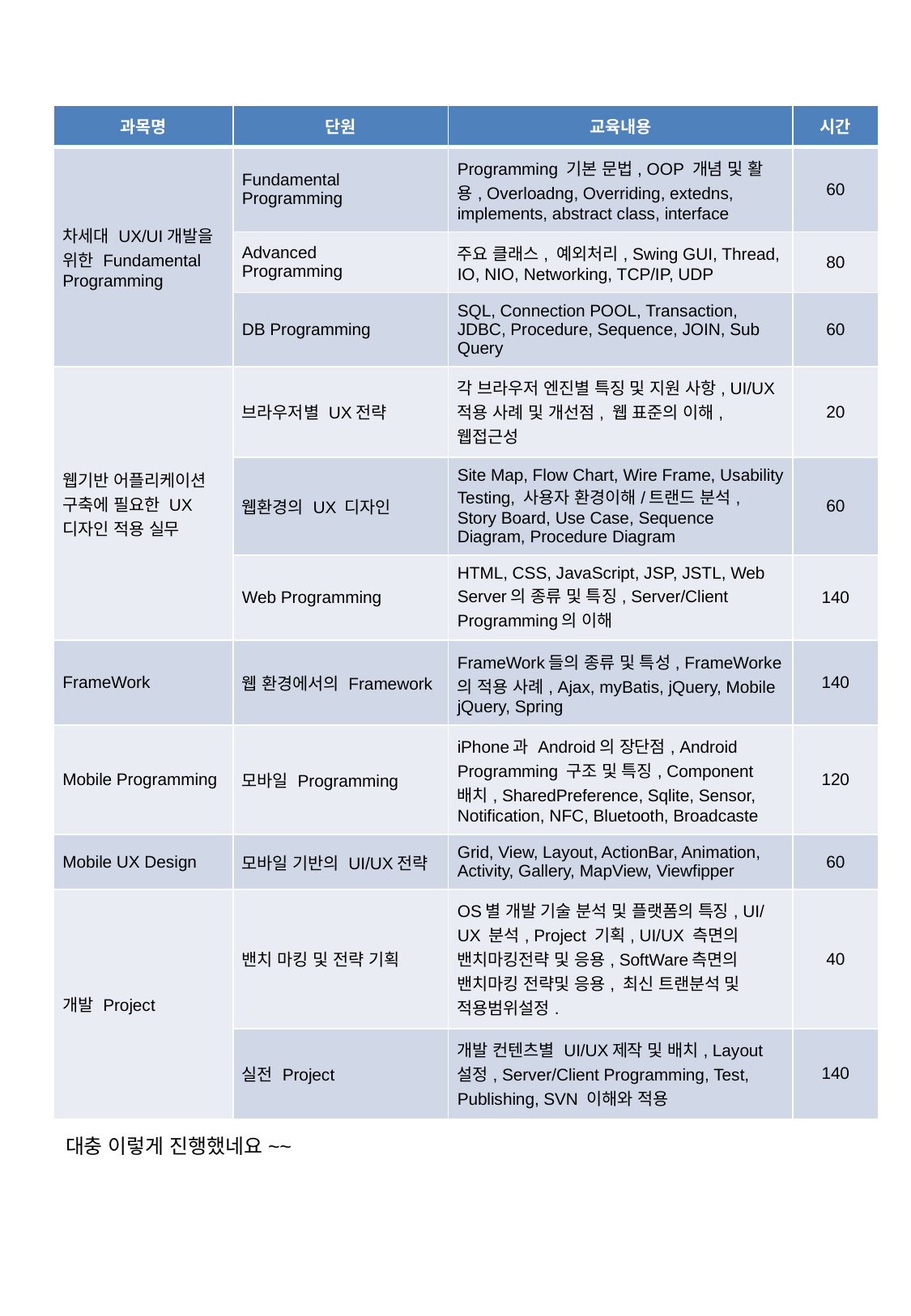

| 과목명 | 단원 | 교육내용 | 시간 |
| --- | --- | --- | --- |
| 차세대 UX/UI개발을 위한 Fundamental Programming | Fundamental Programming | Programming 기본 문법, OOP 개념 및 활용, Overloadng, Overriding, extedns, implements, abstract class, interface | 60 |
|  | Advanced Programming | 주요 클래스, 예외처리, Swing GUI, Thread, IO, NIO, Networking, TCP/IP, UDP | 80 |
|  | DB Programming | SQL, Connection POOL, Transaction, JDBC, Procedure, Sequence, JOIN, Sub Query | 60 |
| 웹기반 어플리케이션 구축에 필요한 UX 디자인 적용 실무 | 브라우저별 UX전략 | 각 브라우저 엔진별 특징 및 지원 사항, UI/UX 적용 사례 및 개선점, 웹 표준의 이해, 웹접근성 | 20 |
|  | 웹환경의 UX 디자인 | Site Map, Flow Chart, Wire Frame, Usability Testing, 사용자 환경이해/트랜드 분석, Story Board, Use Case, Sequence Diagram, Procedure Diagram | 60 |
|  | Web Programming | HTML, CSS, JavaScript, JSP, JSTL, Web Server의 종류 및 특징, Server/Client Programming의 이해 | 140 |
| FrameWork | 웹 환경에서의 Framework | FrameWork들의 종류 및 특성, FrameWorke의 적용 사례, Ajax, myBatis, jQuery, Mobile jQuery, Spring | 140 |
| Mobile Programming | 모바일 Programming | iPhone과 Android의 장단점, Android Programming 구조 및 특징, Component 배치, SharedPreference, Sqlite, Sensor, Notification, NFC, Bluetooth, Broadcaste | 120 |
| Mobile UX Design | 모바일 기반의 UI/UX전략 | Grid, View, Layout, ActionBar, Animation, Activity, Gallery, MapView, Viewfipper | 60 |
| 개발 Project | 밴치 마킹 및 전략 기획 | OS별 개발 기술 분석 및 플랫폼의 특징, UI/UX 분석, Project 기획, UI/UX 측면의 밴치마킹전략 및 응용, SoftWare측면의 밴치마킹 전략및 응용, 최신 트랜분석 및 적용범위설정. | 40 |
|  | 실전 Project | 개발 컨텐츠별 UI/UX제작 및 배치, Layout 설정, Server/Client Programming, Test, Publishing, SVN 이해와 적용 | 140 |
대충 이렇게 진행했네요~~